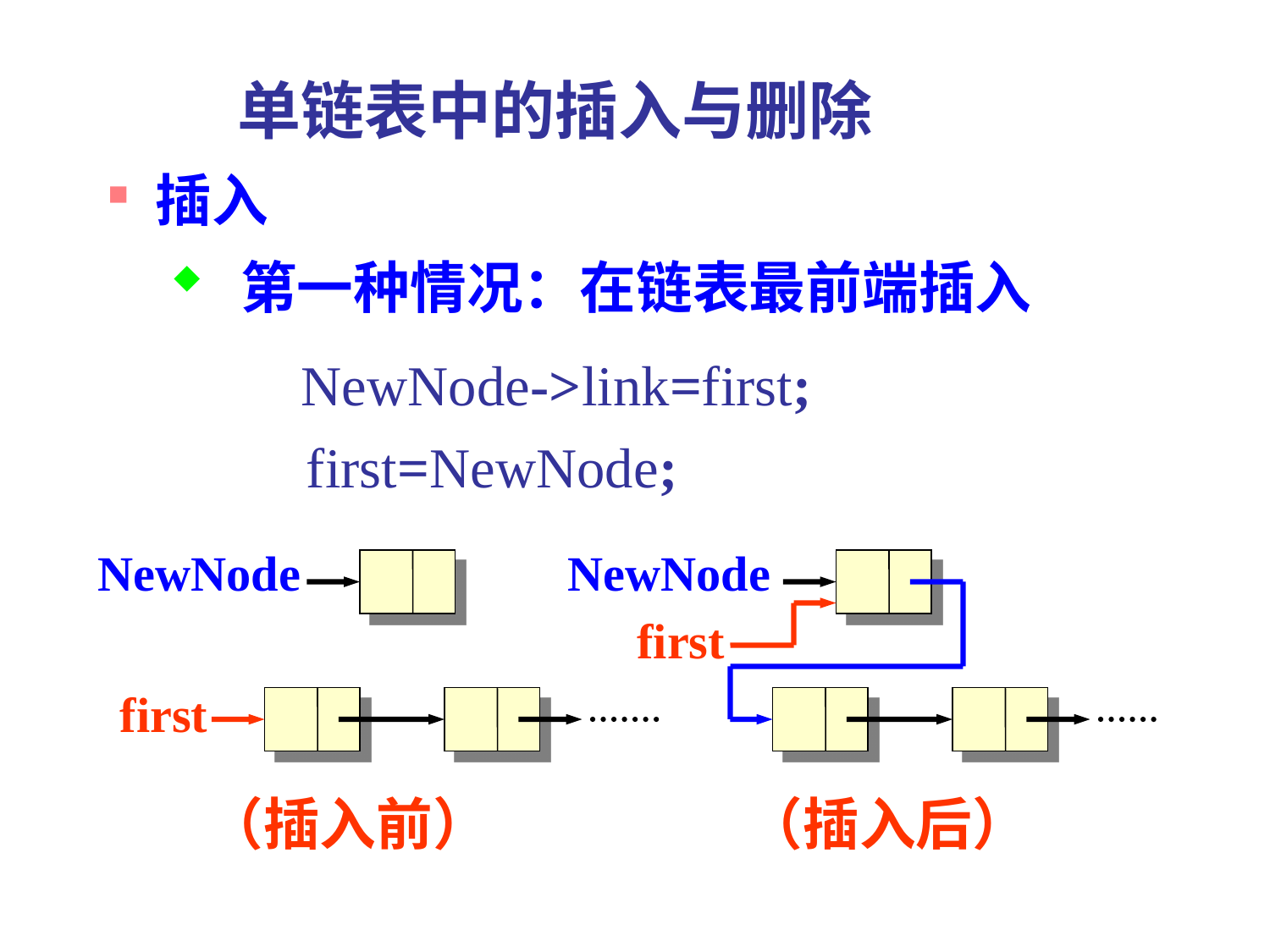

单链表中的插入与删除
插入
 第一种情况：在链表最前端插入
           NewNode->link=first;
              first=NewNode;
NewNode
NewNode

first

 first

（插入前）                    （插入后）
93